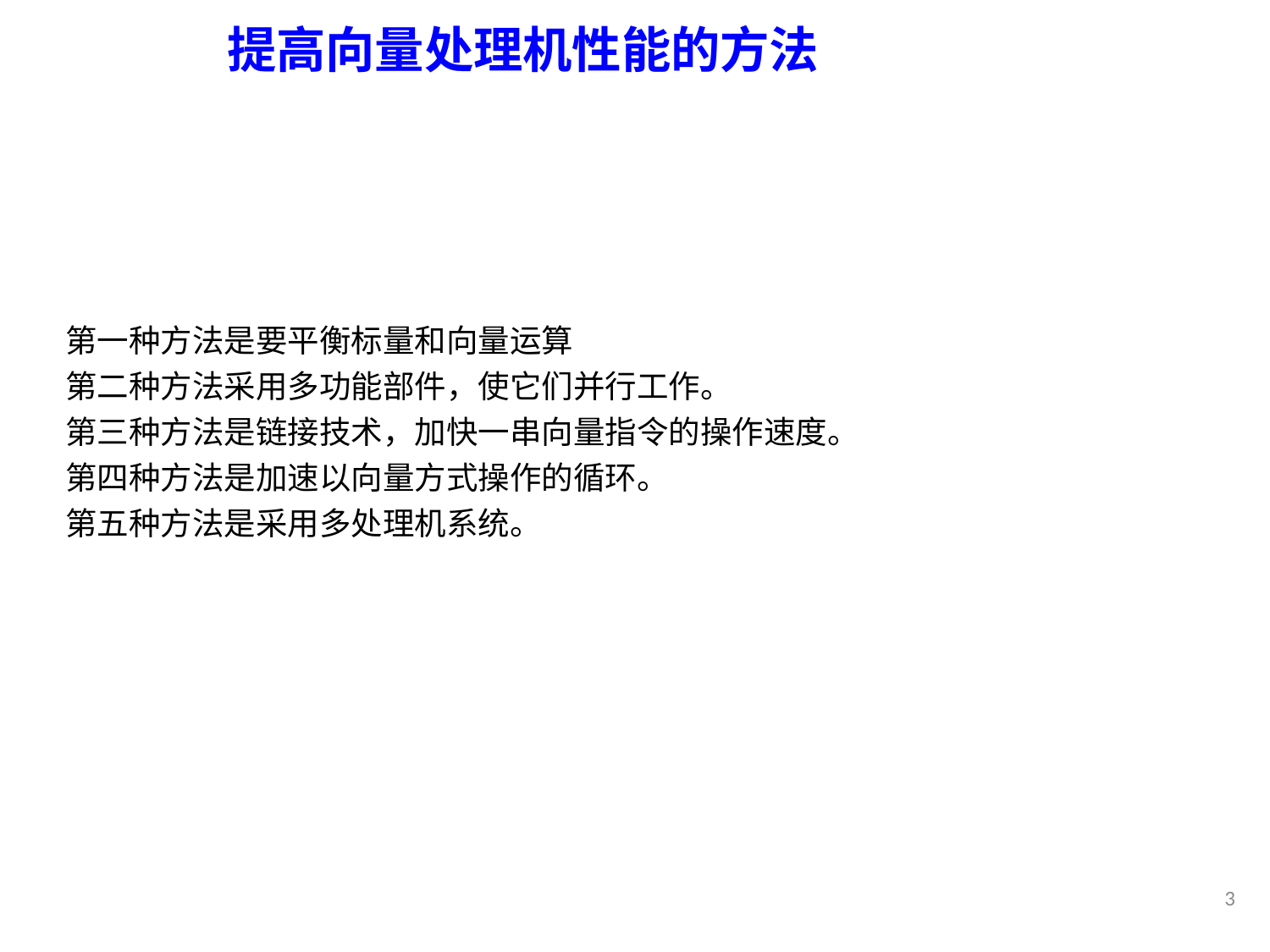

# 提高向量处理机性能的方法
本节讨论改善向量机性能的方法：
第一种方法是要平衡标量和向量运算
第二种方法采用多功能部件，使它们并行工作。
第三种方法是链接技术，加快一串向量指令的操作速度。
第四种方法是加速以向量方式操作的循环。
第五种方法是采用多处理机系统。
3